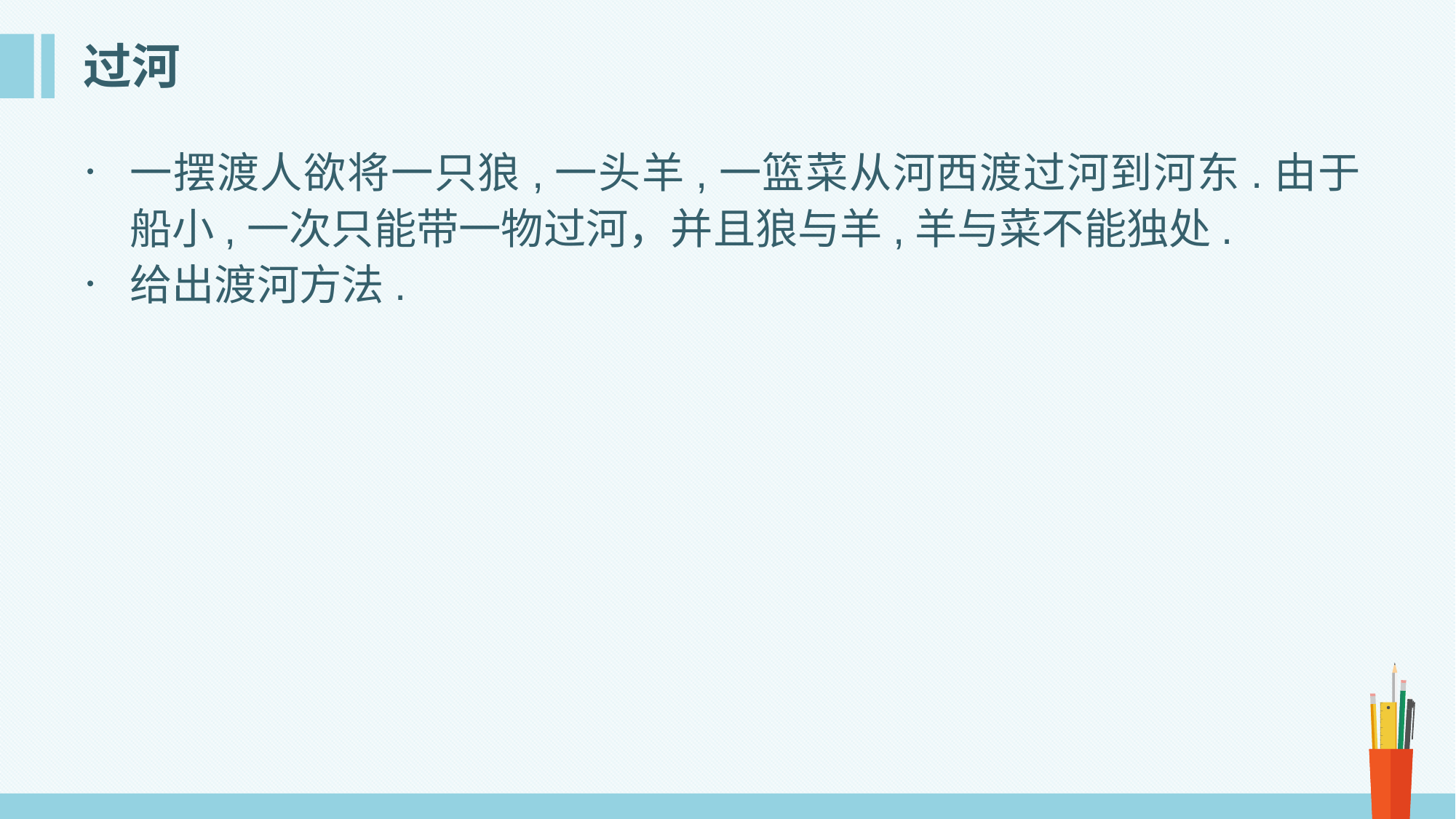

# 过河
一摆渡人欲将一只狼,一头羊,一篮菜从河西渡过河到河东.由于船小,一次只能带一物过河，并且狼与羊,羊与菜不能独处.
给出渡河方法.